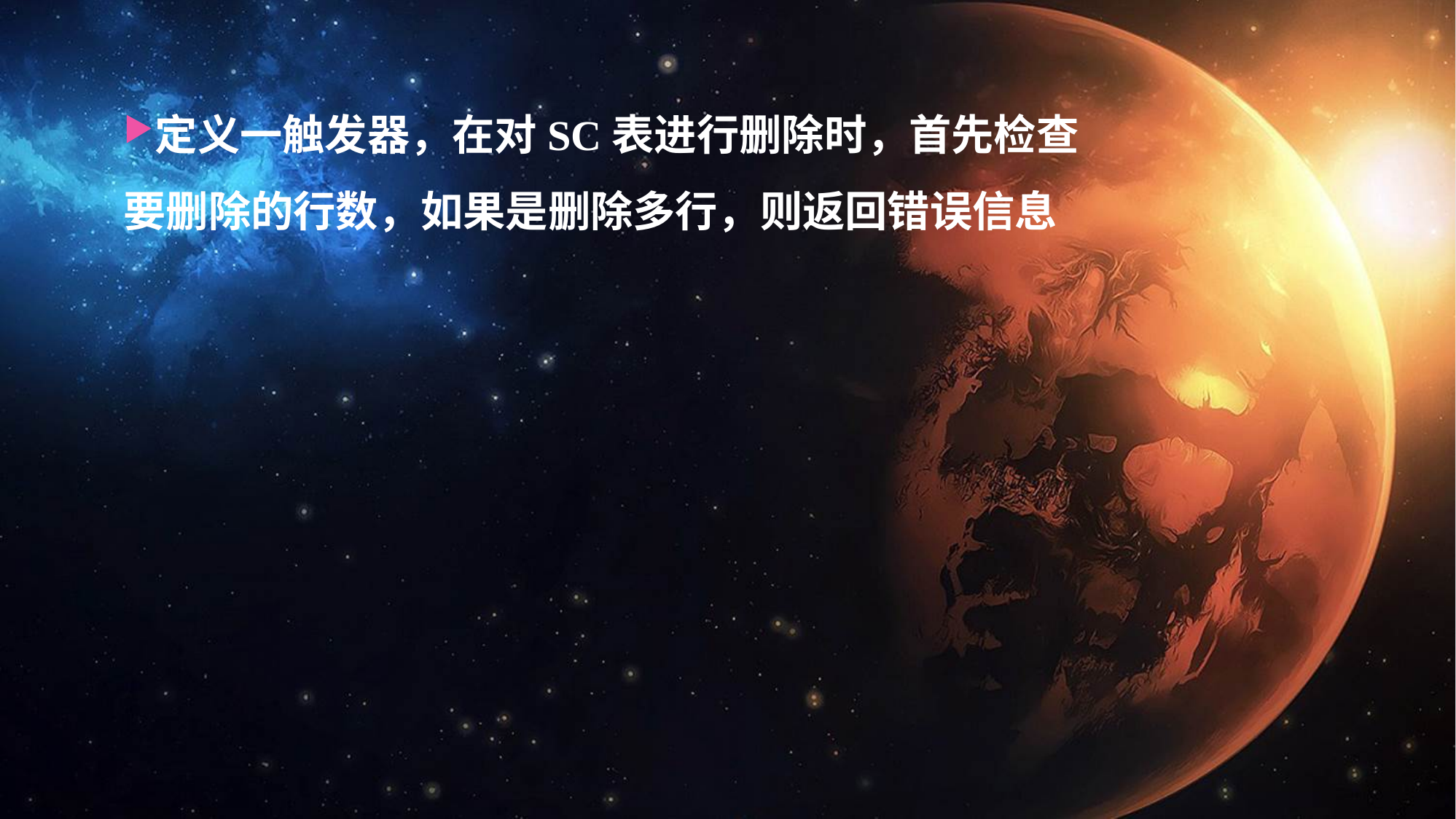

定义一触发器，在对SC表进行删除时，首先检查要删除的行数，如果是删除多行，则返回错误信息